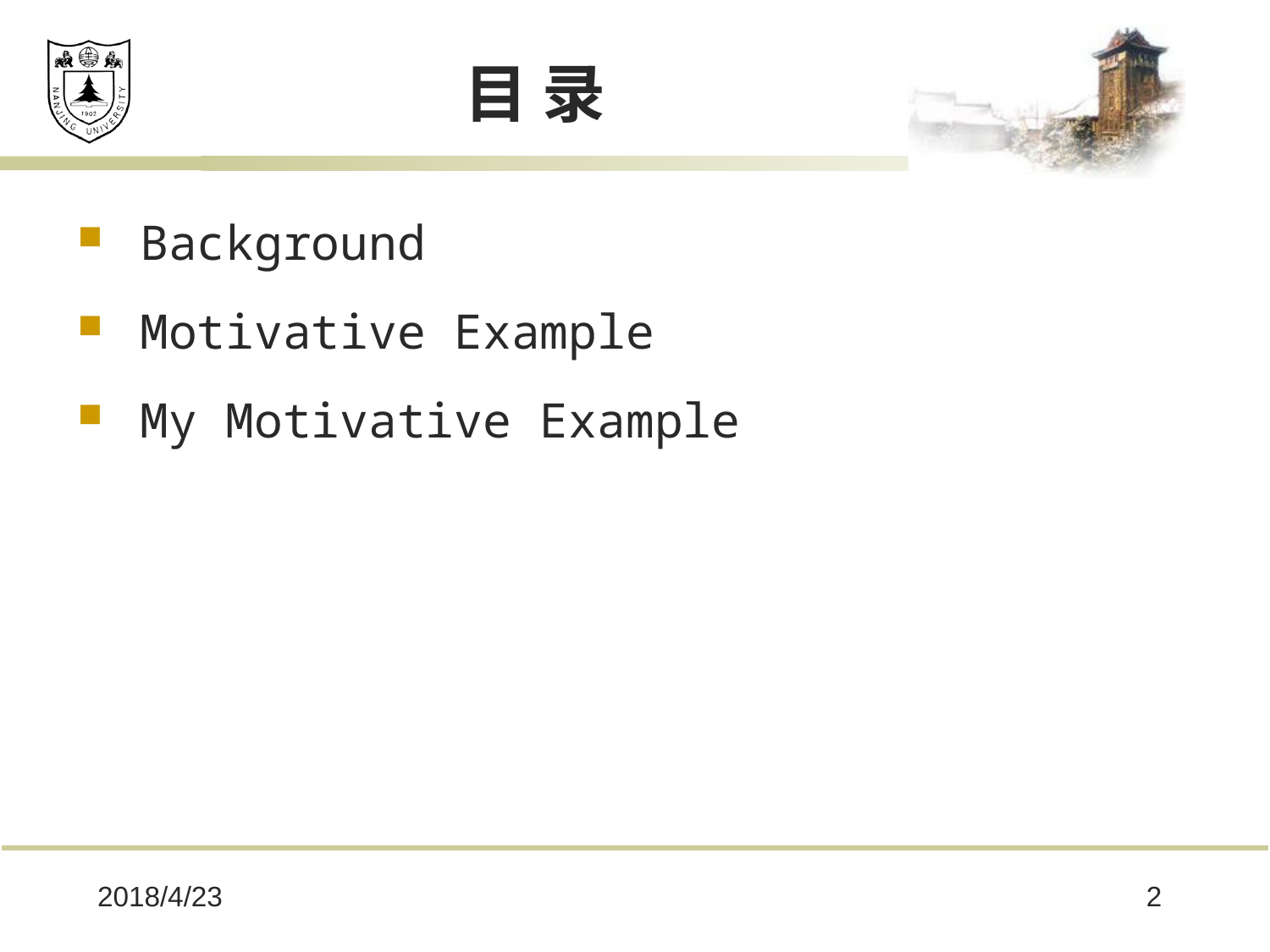

# 目 录
Background
Motivative Example
My Motivative Example
2018/4/23
2